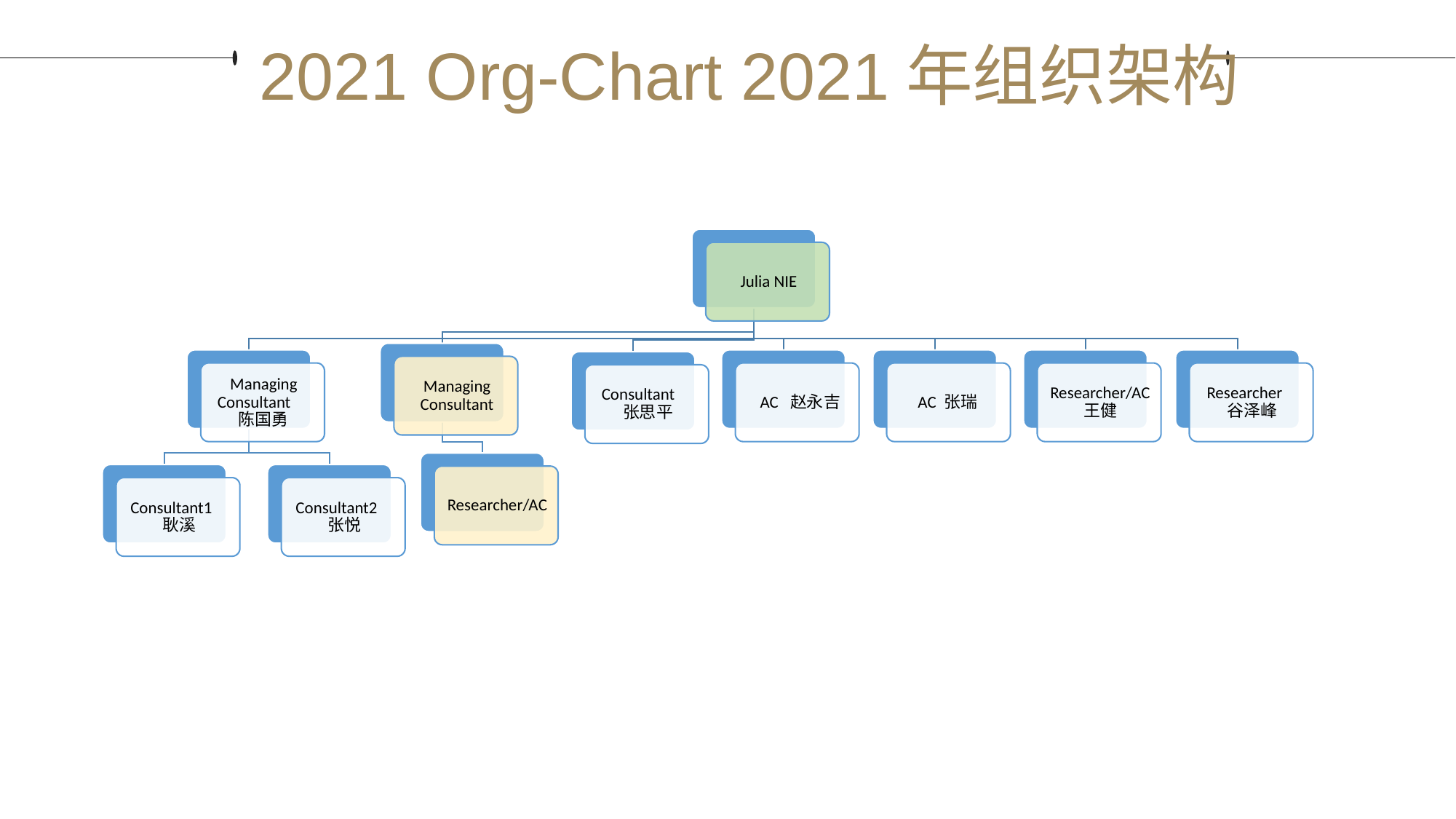

2021 Org-Chart 2021年组织架构

Julia NIE
Managing Consultant      陈国勇
Consultant1     耿溪
Consultant2     张悦
Managing Consultant
Researcher/AC
Consultant      张思平
  AC  赵永吉
AC 张瑞
Researcher/AC 王健
Researcher     谷泽峰